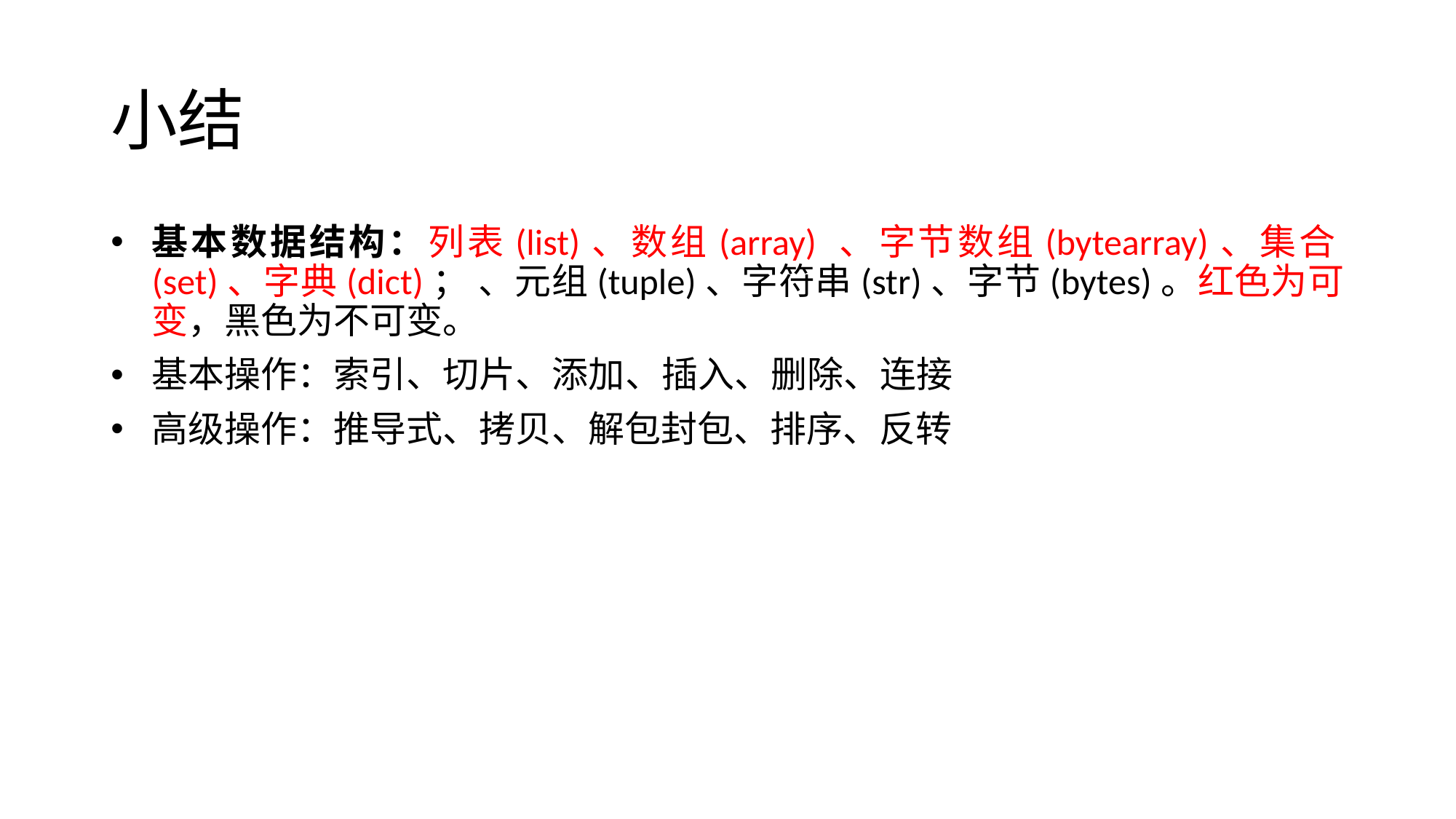

# 小结
基本数据结构：列表(list)、数组(array) 、字节数组(bytearray)、集合(set)、字典(dict)； 、元组(tuple)、字符串(str)、字节(bytes)。红色为可变，黑色为不可变。
基本操作：索引、切片、添加、插入、删除、连接
高级操作：推导式、拷贝、解包封包、排序、反转